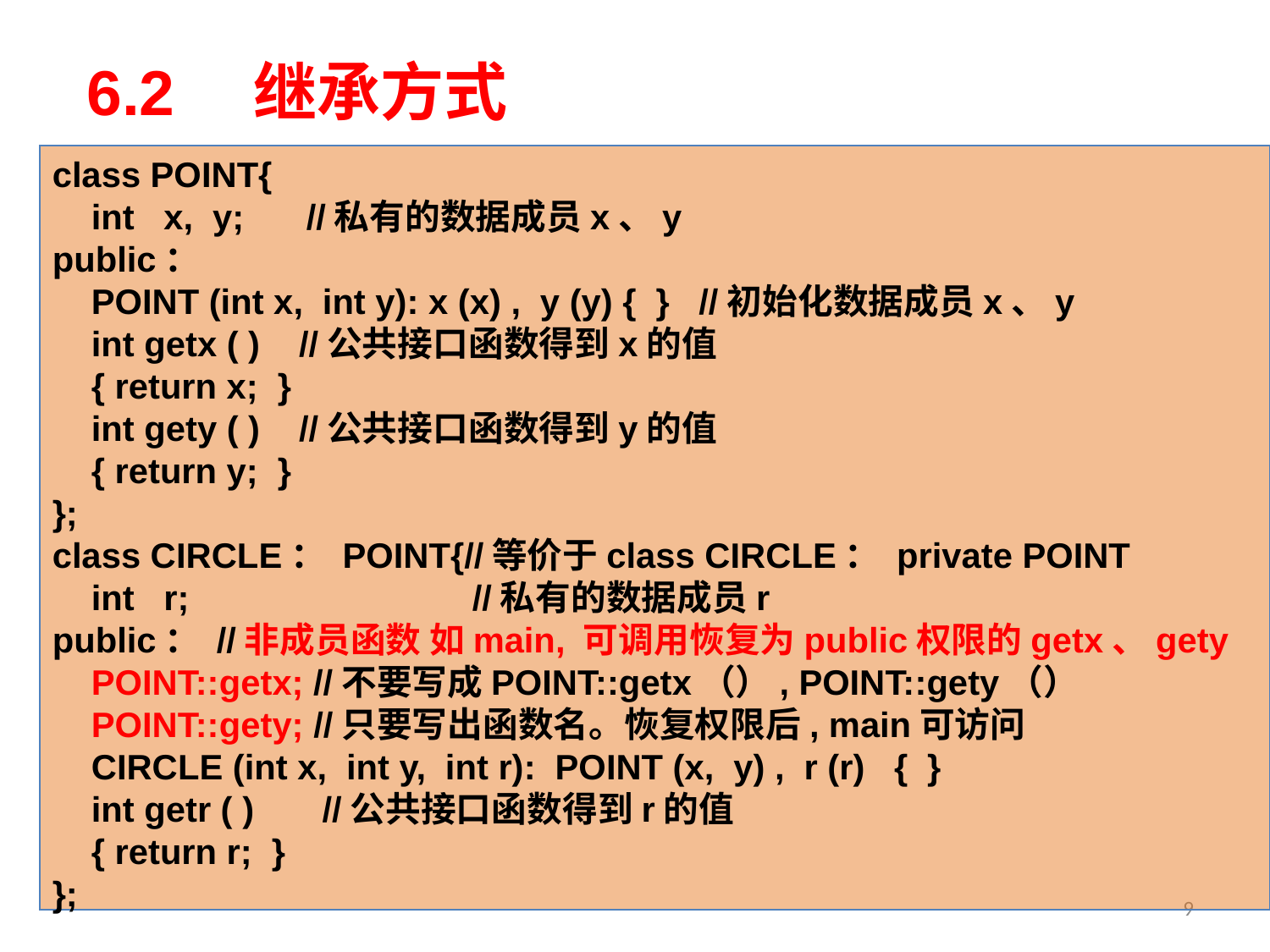

# 6.2　继承方式
class POINT{
    int   x,  y;   	//私有的数据成员x、y
public：
    POINT (int x,  int y): x (x) ,  y (y) {  }   //初始化数据成员x、y
    int getx ( )    //公共接口函数得到x的值
    { return x;  }
    int gety ( )    //公共接口函数得到y的值
    { return y;  }
};
class CIRCLE： POINT{//等价于class CIRCLE： private POINT
    int   r;  		    //私有的数据成员r
public： //非成员函数 如main, 可调用恢复为public权限的getx、gety
    POINT::getx; //不要写成POINT::getx（）, POINT::gety（）
    POINT::gety; //只要写出函数名。恢复权限后, main可访问
    CIRCLE (int x,  int y,  int r):  POINT (x,  y) ,  r (r)   {  }
    int getr ( )       //公共接口函数得到r的值
    { return r;  }
};
9